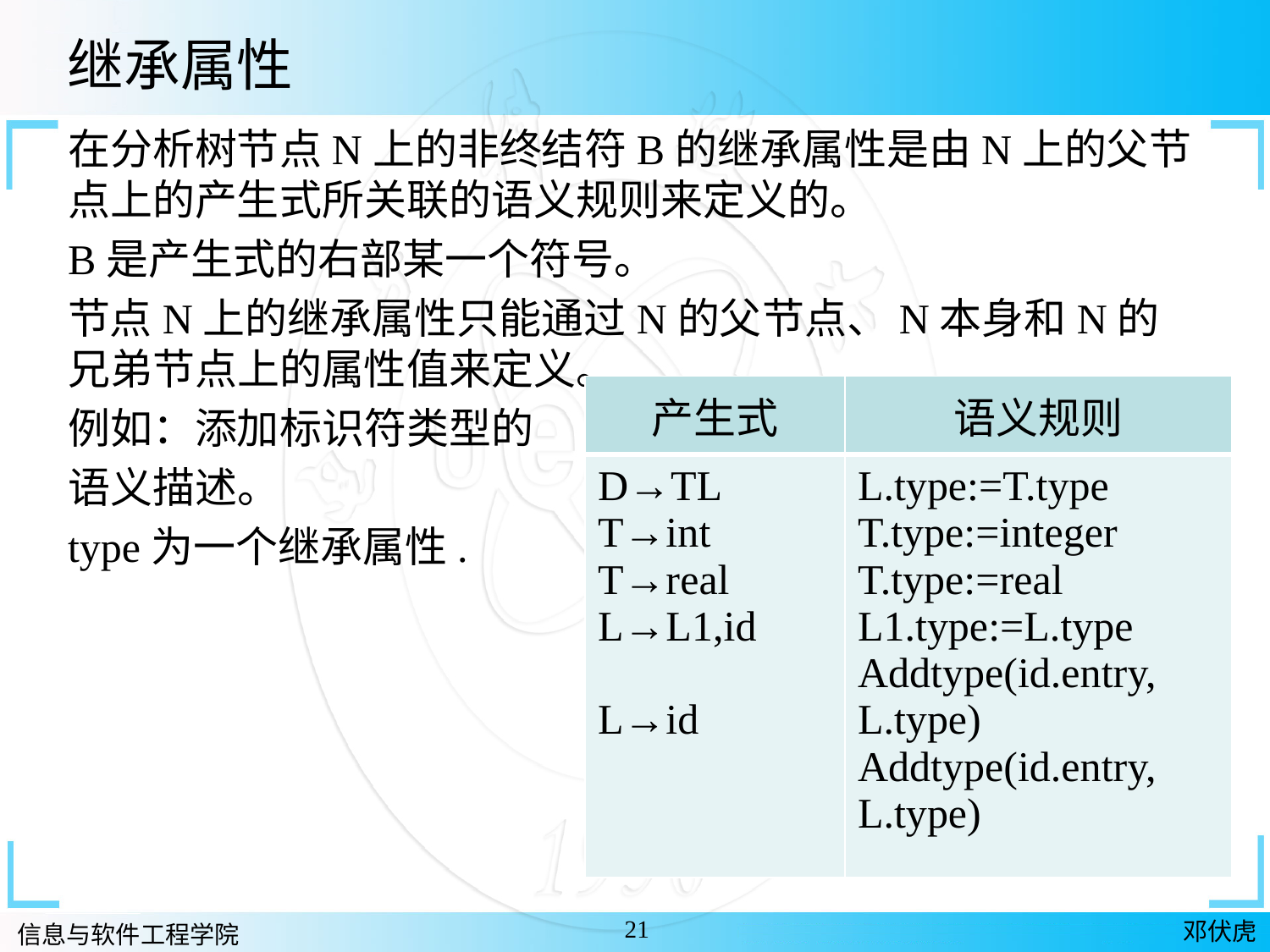

继承属性
在分析树节点N上的非终结符B的继承属性是由N上的父节点上的产生式所关联的语义规则来定义的。
B是产生式的右部某一个符号。
节点N上的继承属性只能通过N的父节点、N本身和N的兄弟节点上的属性值来定义。
例如：添加标识符类型的
语义描述。
type为一个继承属性.
| 产生式 | 语义规则 |
| --- | --- |
| D→TL T→int T→real L→L1,id L→id | L.type:=T.type T.type:=integer T.type:=real L1.type:=L.type Addtype(id.entry, L.type) Addtype(id.entry, L.type) |
21
邓伏虎
信息与软件工程学院